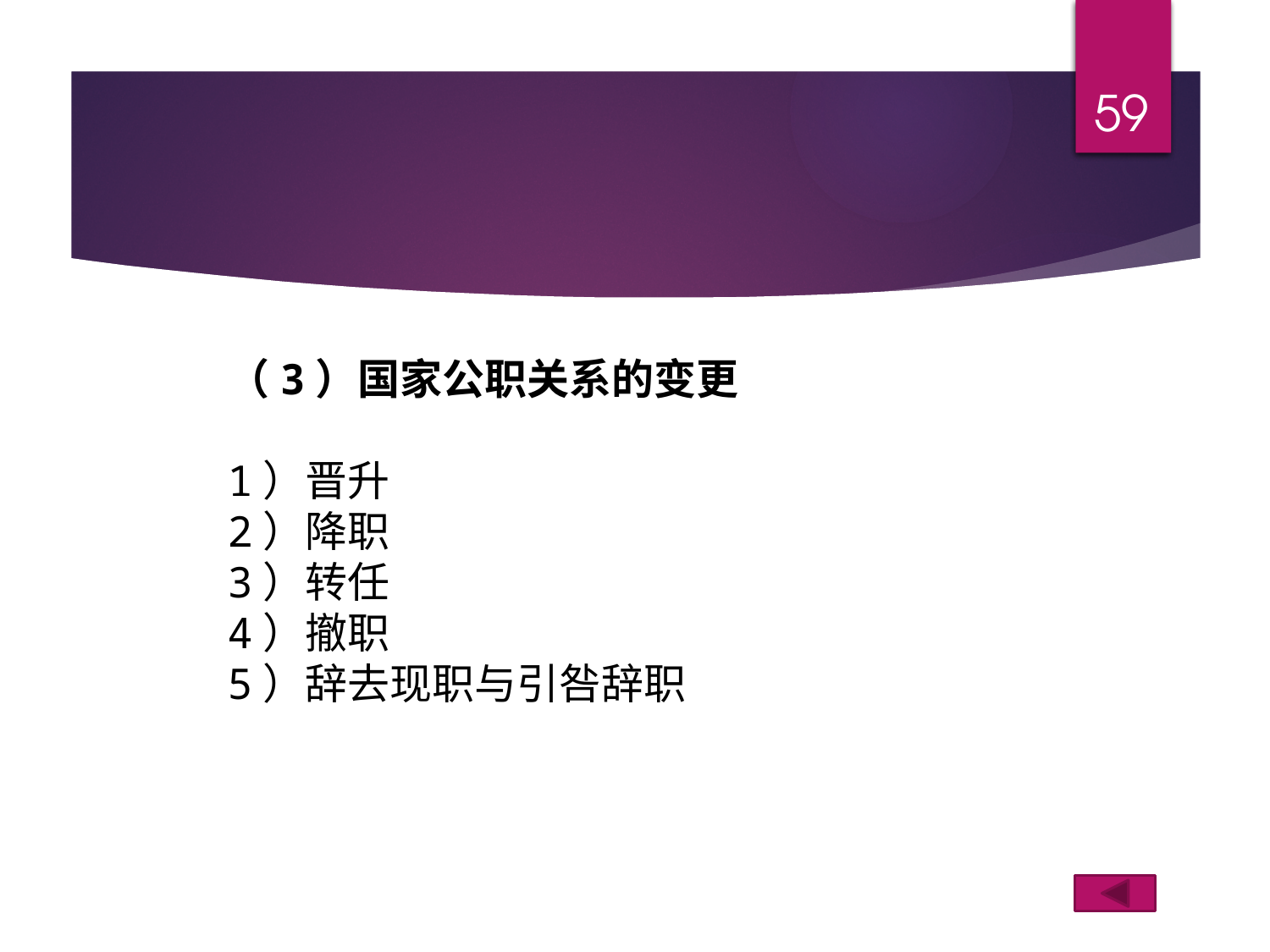

59
（3）国家公职关系的变更

1）晋升
2）降职
3）转任
4）撤职
5）辞去现职与引咎辞职